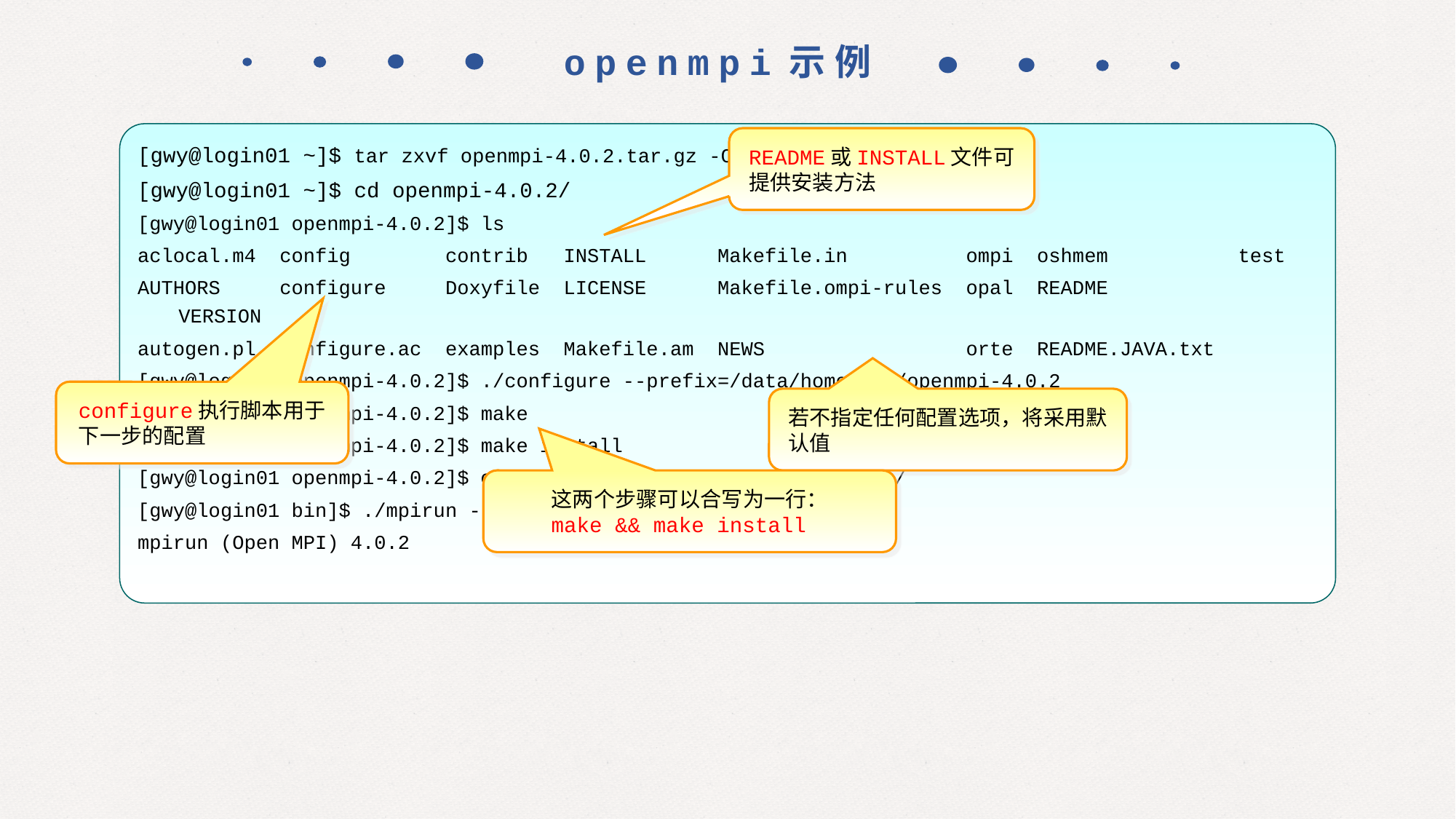

openmpi示例

[gwy@login01 ~]$ tar zxvf openmpi-4.0.2.tar.gz -C /usr/src/
[gwy@login01 ~]$ cd openmpi-4.0.2/
[gwy@login01 openmpi-4.0.2]$ ls
aclocal.m4  config        contrib   INSTALL      Makefile.in          ompi  oshmem           test
AUTHORS     configure     Doxyfile  LICENSE      Makefile.ompi-rules  opal  README           VERSION
autogen.pl  configure.ac  examples  Makefile.am  NEWS                 orte  README.JAVA.txt
[gwy@login01 openmpi-4.0.2]$ ./configure --prefix=/data/home/gwy/openmpi-4.0.2
[gwy@login01 openmpi-4.0.2]$ make
[gwy@login01 openmpi-4.0.2]$ make install
[gwy@login01 openmpi-4.0.2]$ cd /data/home/gwy/openmpi-4.0.2/bin/
[gwy@login01 bin]$ ./mpirun --version
mpirun (Open MPI) 4.0.2

README或INSTALL文件可提供安装方法
configure执行脚本用于下一步的配置
若不指定任何配置选项，将采用默认值
这两个步骤可以合写为一行：
make && make install